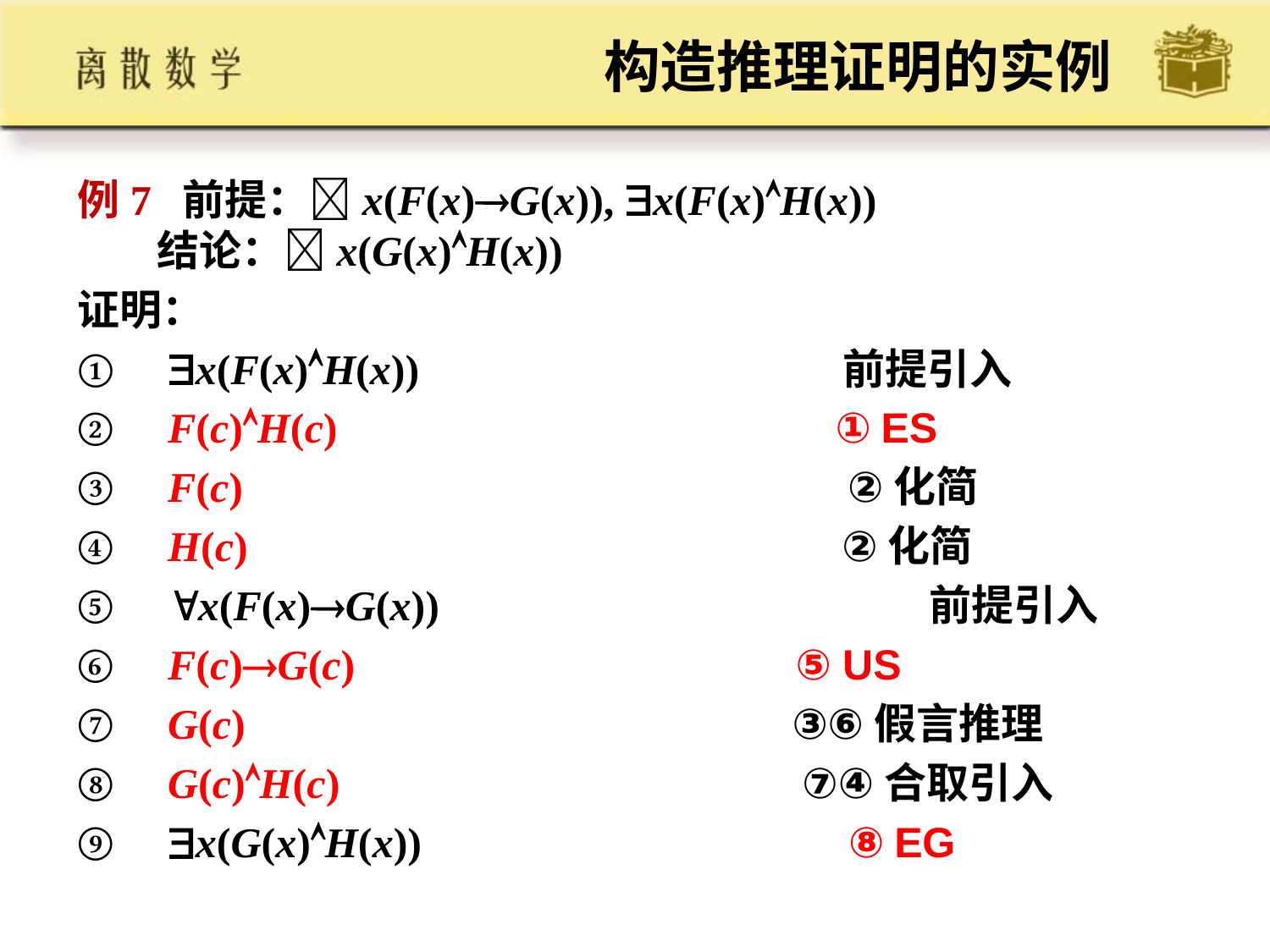

# 构造推理证明的实例
例7  前提：∀x(F(x)→G(x)), ∃x(F(x)∧H(x))
结论：∃x(G(x)∧H(x))
证明：
 ∃x(F(x)∧H(x))                                       前提引入
 F(c)∧H(c)                                          ① ES
 F(c)                                                   ②化简
 H(c)                                                        ②化简
 ∀x(F(x)→G(x))		                        前提引入
 F(c)→G(c)			           ⑤ US
 G(c)		                                    ③⑥假言推理
 G(c)∧H(c)	                                 ⑦④合取引入
 ∃x(G(x)∧H(x))                                    ⑧ EG